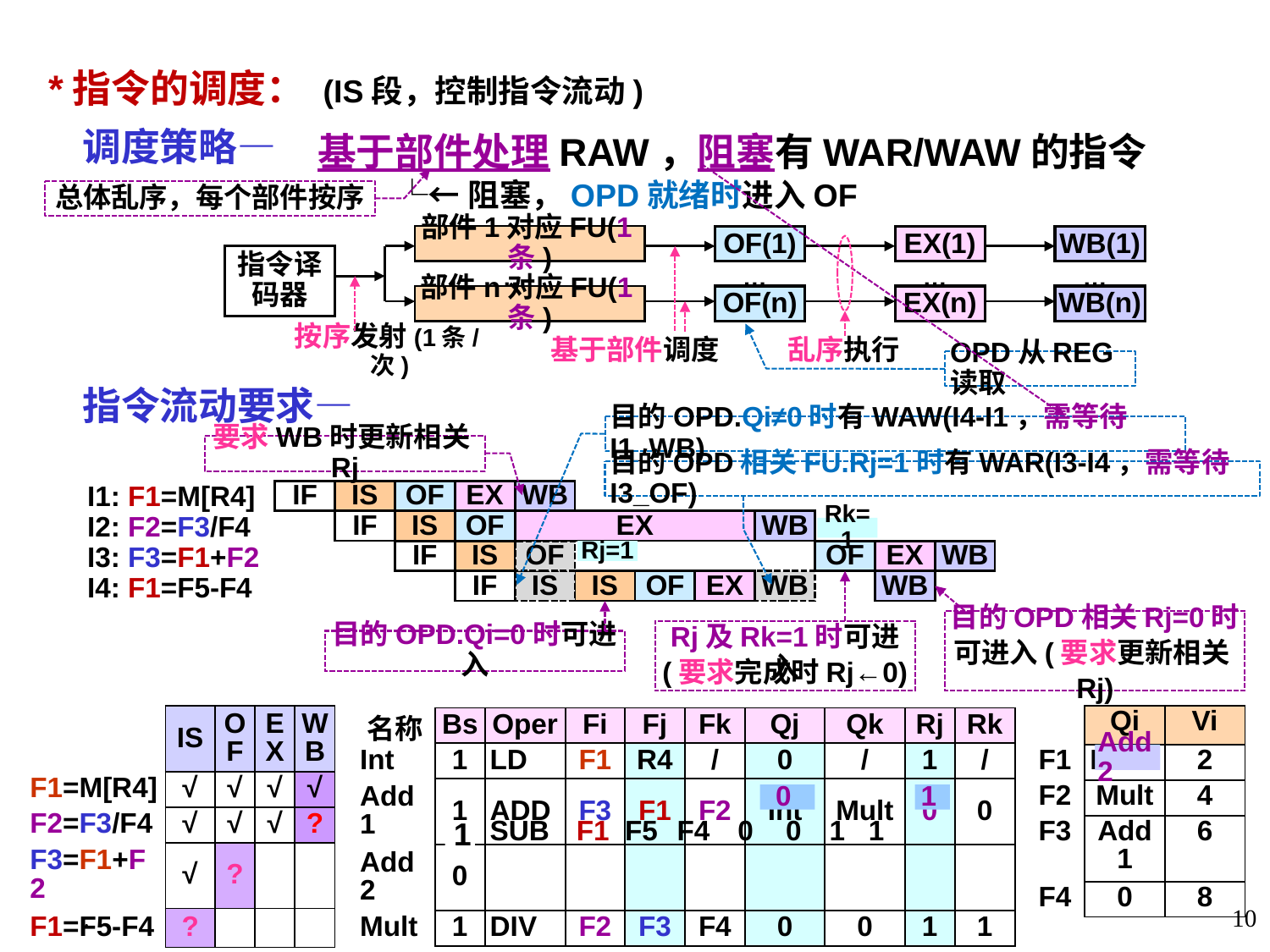

*指令的调度： (IS段，控制指令流动)
    调度策略—

    指令流动要求—
基于部件处理RAW，阻塞有WAR/WAW的指令
           └←阻塞，OPD就绪时进入OF
总体乱序，每个部件按序
WB(1)
部件1对应FU(1条)
OF(1)
EX(1)
指令译码器
…
…
…
…
WB(n)
EX(n)
部件n对应FU(1条)
OF(n)
按序发射(1条/次)

乱序执行
基于部件调度
OPD从REG读取
目的OPD.Qi≠0时有WAW(I4-I1，需等待I1_WB)
要求WB时更新相关Rj
目的OPD相关FU.Rj=1时有WAR(I3-I4，需等待I3_OF)
I1: F1=M[R4]
I2: F2=F3/F4
I3: F3=F1+F2
I4: F1=F5-F4
IF
IS
OF
EX
WB
IS
OF
IF
EX
IF
IS
IF
WB
OF
OF
EX
WB
Rk=1
Rj=1
Rj及Rk=1时可进入
IS
IS
OF
EX
WB
WB
目的OPD相关Rj=0时可进入(要求更新相关Rj)
目的OPD.Qi=0时可进入
(要求完成时Rj←0)
|  | IS | OF | EX | WB |
| --- | --- | --- | --- | --- |
| F1=M[R4] | √ | √ | √ | √ |
| F2=F3/F4 | √ | √ | √ | ? |
| F3=F1+F2 | √ | ? |  |  |
| F1=F5-F4 | ? |  |  |  |
|  | Qi | Vi |
| --- | --- | --- |
| F1 | Int | 2 |
| F2 | Mult | 4 |
| F3 | Add1 | 6 |
| F4 | 0 | 8 |
| 名称 | Bs | Oper | Fi | Fj | Fk | Qj | Qk | Rj | Rk |
| --- | --- | --- | --- | --- | --- | --- | --- | --- | --- |
| Int | 1 | LD | F1 | R4 | / | 0 | / | 1 | / |
| Add1 | 1 | ADD | F3 | F1 | F2 | Int | Mult | 0 | 0 |
| Add2 | 0 |  |  |  |  |  |  |  |  |
| Mult | 1 | DIV | F2 | F3 | F4 | 0 | 0 | 1 | 1 |
0
0
1
Add2
SUB   F1  F5  F4    0     0    1   1
1
.
10